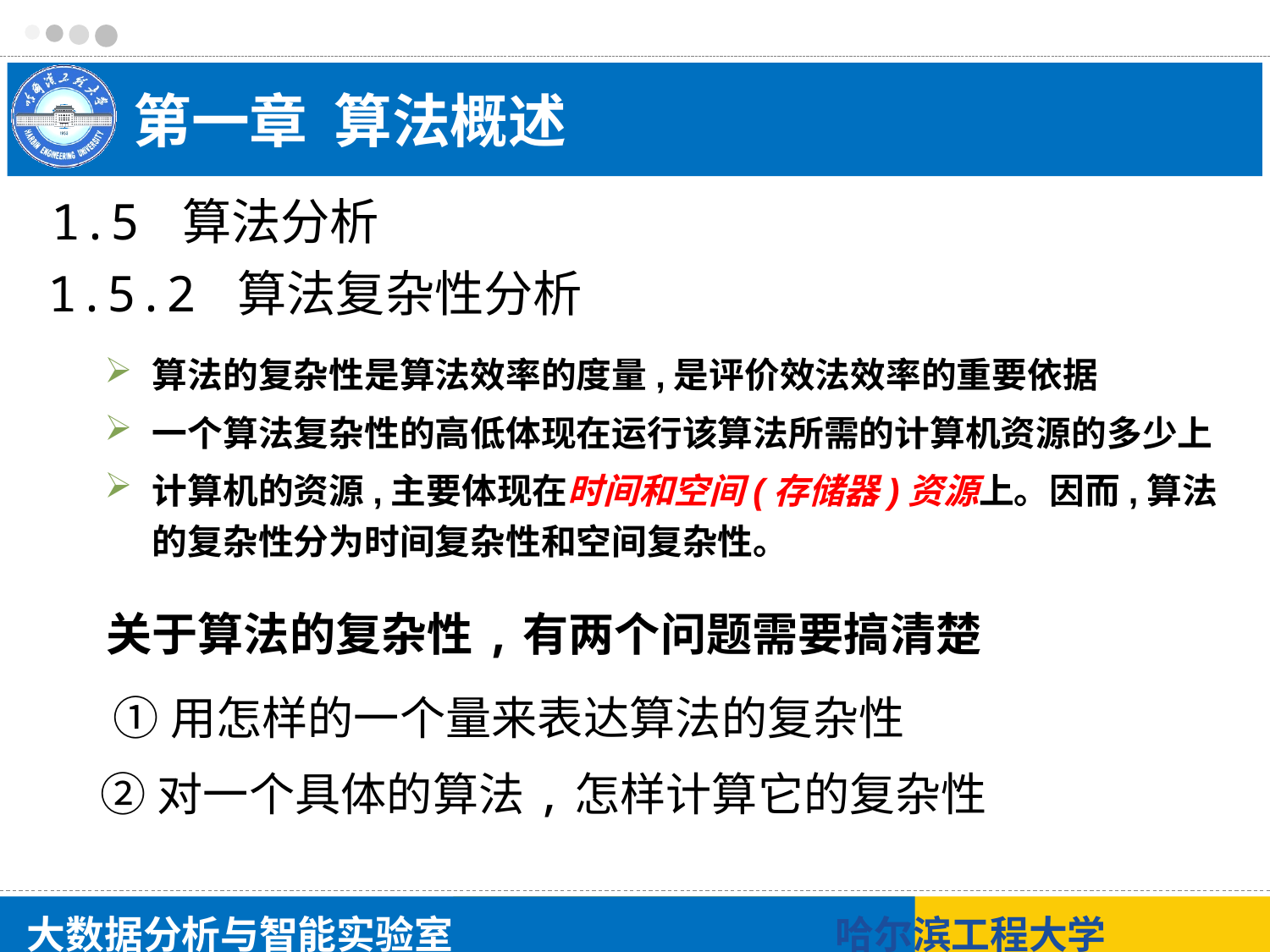

# 第一章  算法概述
1.5 算法分析
1.5.2 算法复杂性分析
算法的复杂性是算法效率的度量,是评价效法效率的重要依据
一个算法复杂性的高低体现在运行该算法所需的计算机资源的多少上
计算机的资源,主要体现在时间和空间(存储器)资源上。因而,算法的复杂性分为时间复杂性和空间复杂性。
关于算法的复杂性,有两个问题需要搞清楚
①用怎样的一个量来表达算法的复杂性
②对一个具体的算法,怎样计算它的复杂性